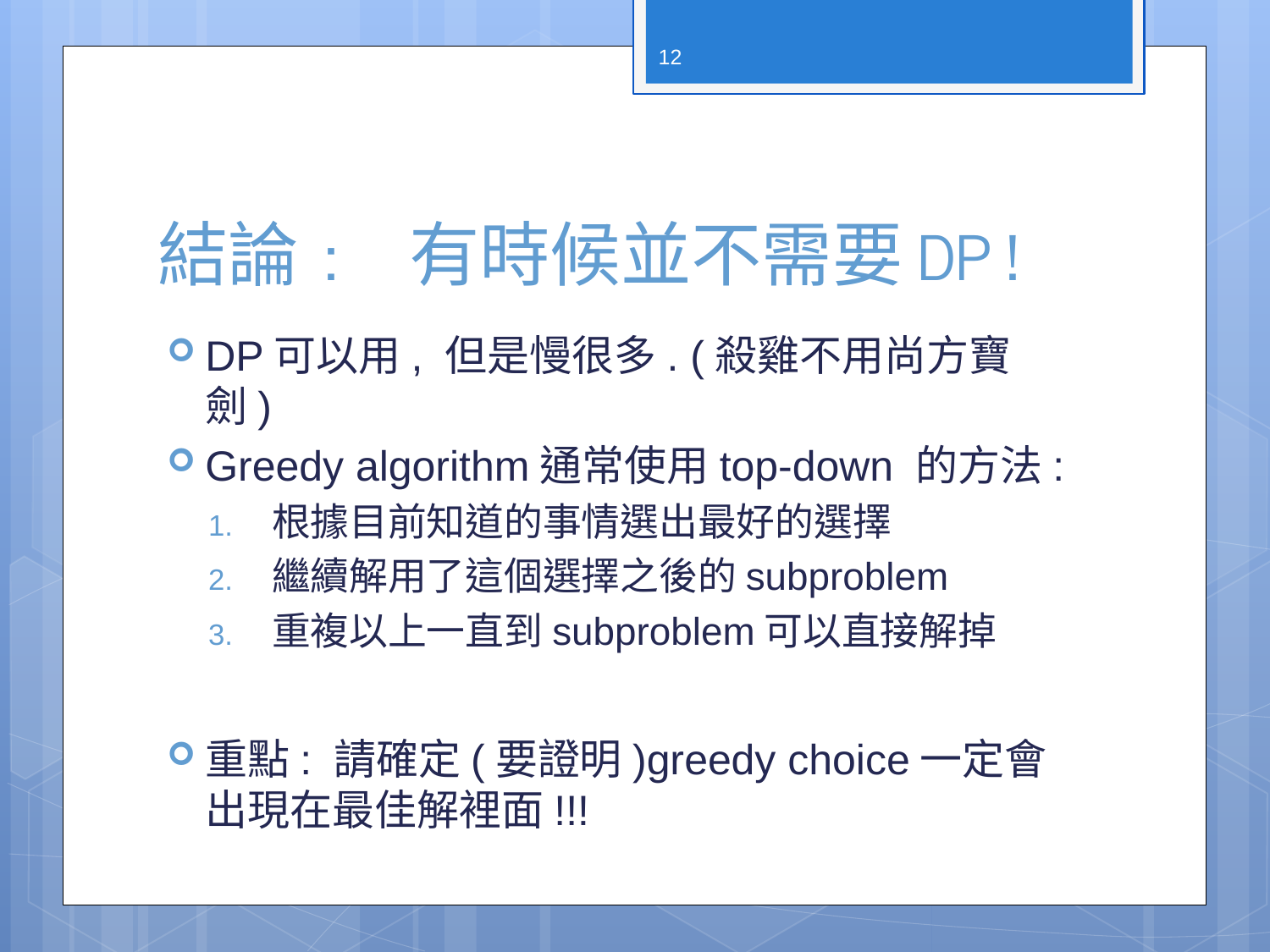

12
# 結論: 有時候並不需要DP!
DP可以用, 但是慢很多. (殺雞不用尚方寶劍)
Greedy algorithm通常使用top-down 的方法:
根據目前知道的事情選出最好的選擇
繼續解用了這個選擇之後的subproblem
重複以上一直到subproblem可以直接解掉

重點: 請確定(要證明)greedy choice一定會出現在最佳解裡面!!!